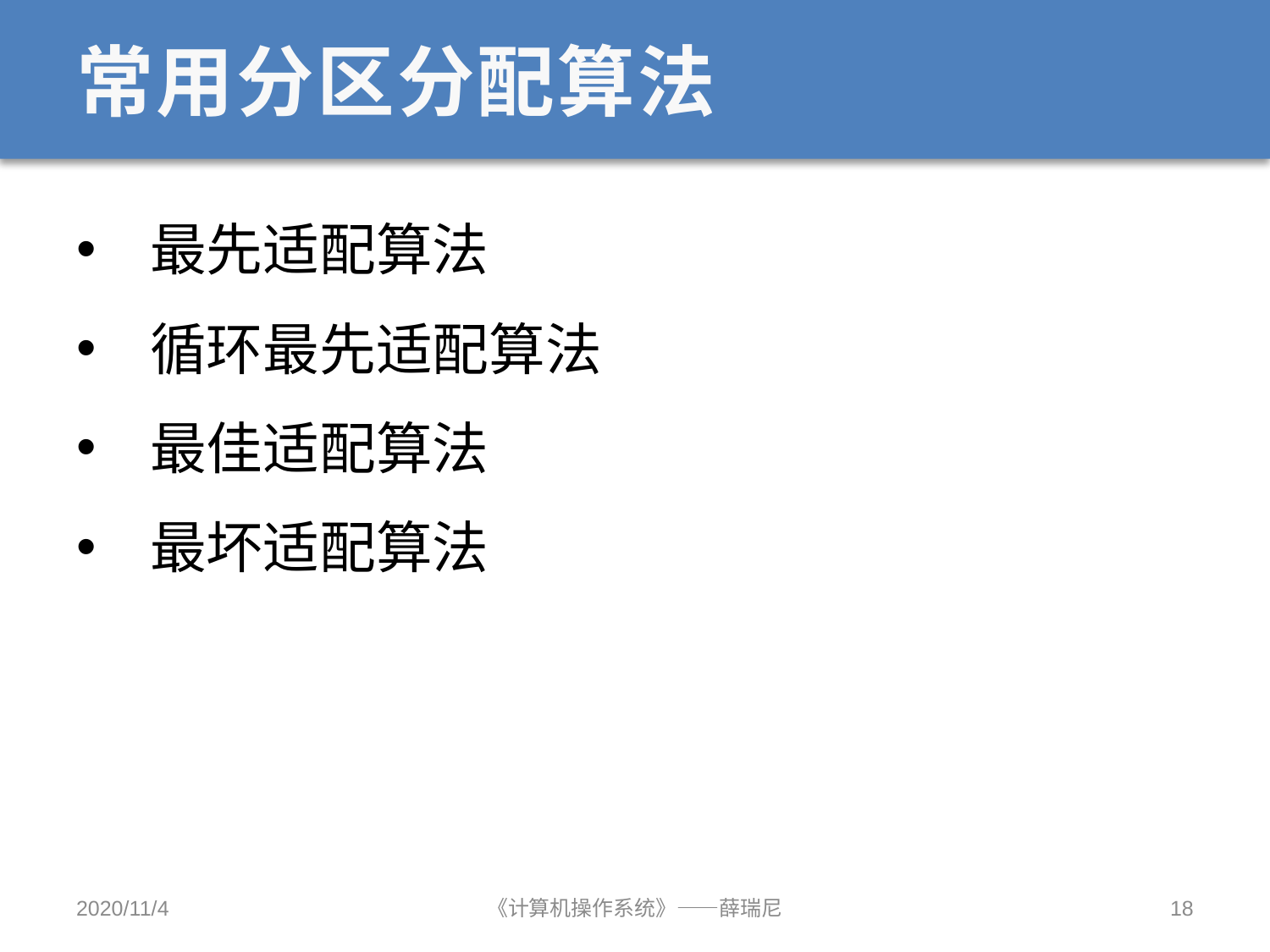

# 常用分区分配算法
 最先适配算法
 循环最先适配算法
 最佳适配算法
 最坏适配算法
2020/11/4
《计算机操作系统》——薛瑞尼
18